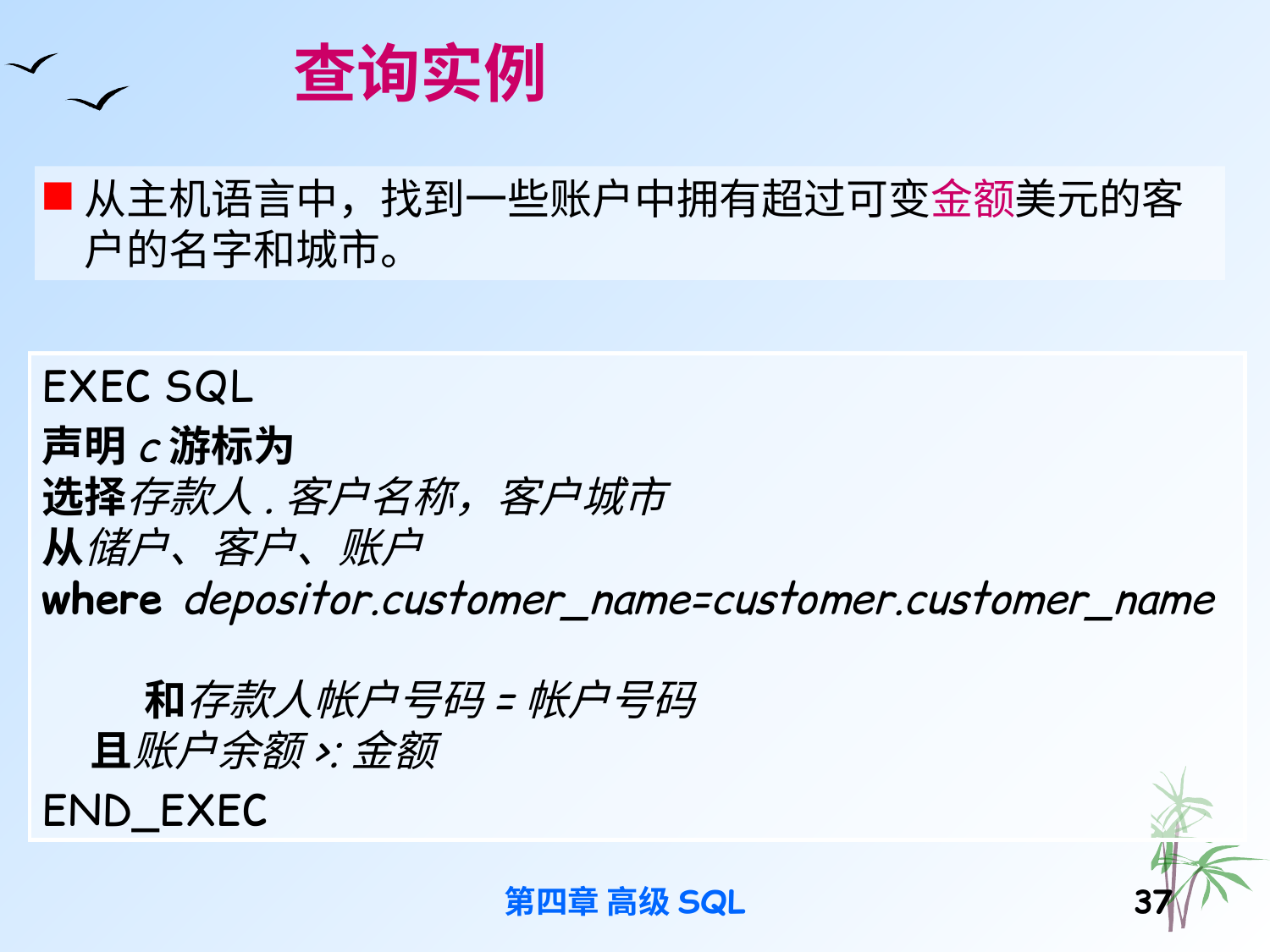

查询实例
从主机语言中，找到一些账户中拥有超过可变金额美元的客户的名字和城市。
EXEC SQL
声明c游标为
选择存款人.客户名称，客户城市
从储户、客户、账户
where depositor.customer_name=customer.customer_name
     和存款人帐户号码=帐户号码
     且账户余额>:金额
END_EXEC
第四章 高级SQL
37